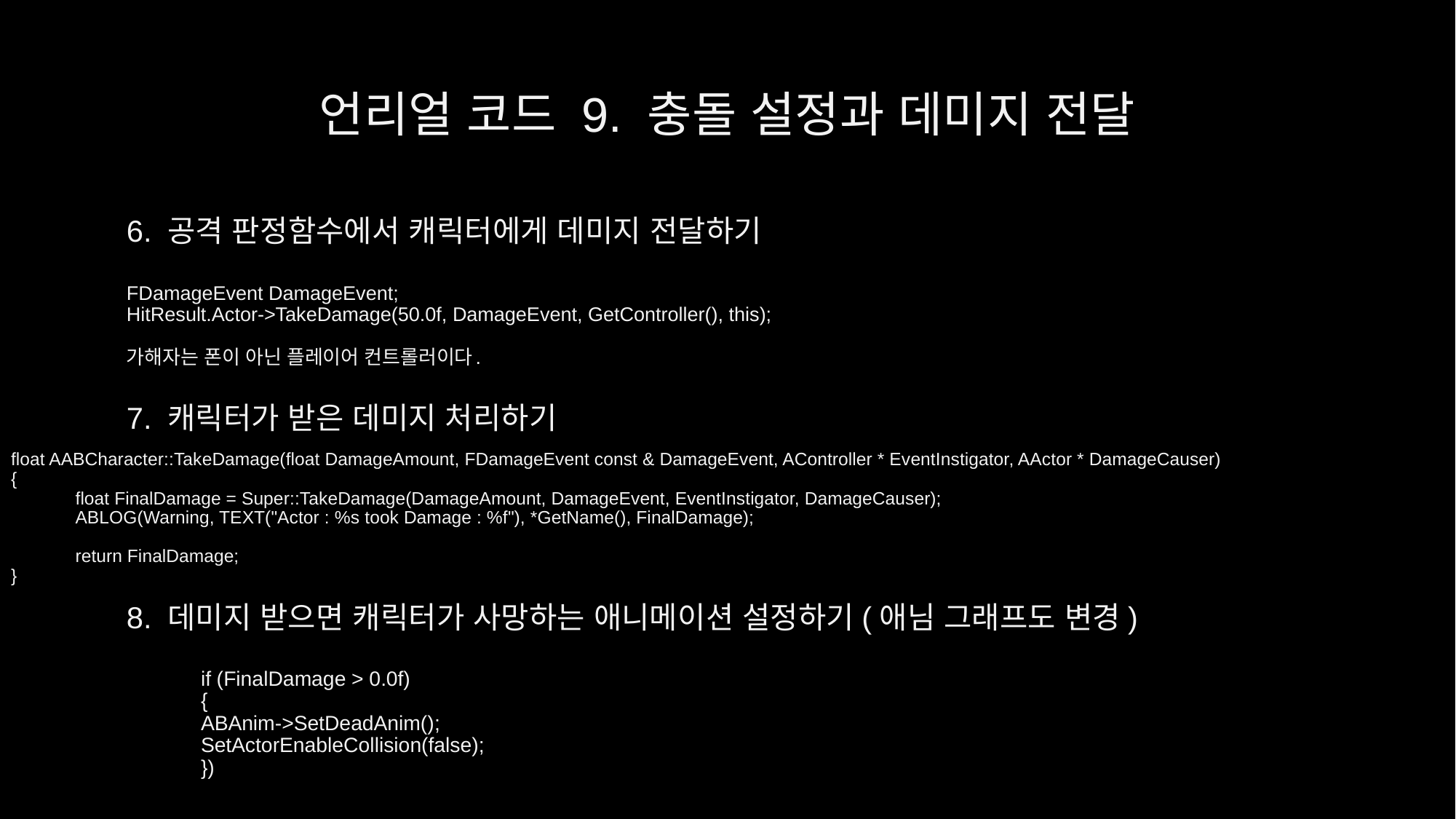

# 언리얼 코드 9. 충돌 설정과 데미지 전달
6. 공격 판정함수에서 캐릭터에게 데미지 전달하기
FDamageEvent DamageEvent;
HitResult.Actor->TakeDamage(50.0f, DamageEvent, GetController(), this);

가해자는 폰이 아닌 플레이어 컨트롤러이다.
7. 캐릭터가 받은 데미지 처리하기
float AABCharacter::TakeDamage(float DamageAmount, FDamageEvent const & DamageEvent, AController * EventInstigator, AActor * DamageCauser)
{
	float FinalDamage = Super::TakeDamage(DamageAmount, DamageEvent, EventInstigator, DamageCauser);
	ABLOG(Warning, TEXT("Actor : %s took Damage : %f"), *GetName(), FinalDamage);

	return FinalDamage;
}
8. 데미지 받으면 캐릭터가 사망하는 애니메이션 설정하기(애님 그래프도 변경)
	if (FinalDamage > 0.0f)
	{
		ABAnim->SetDeadAnim();
		SetActorEnableCollision(false);
	})